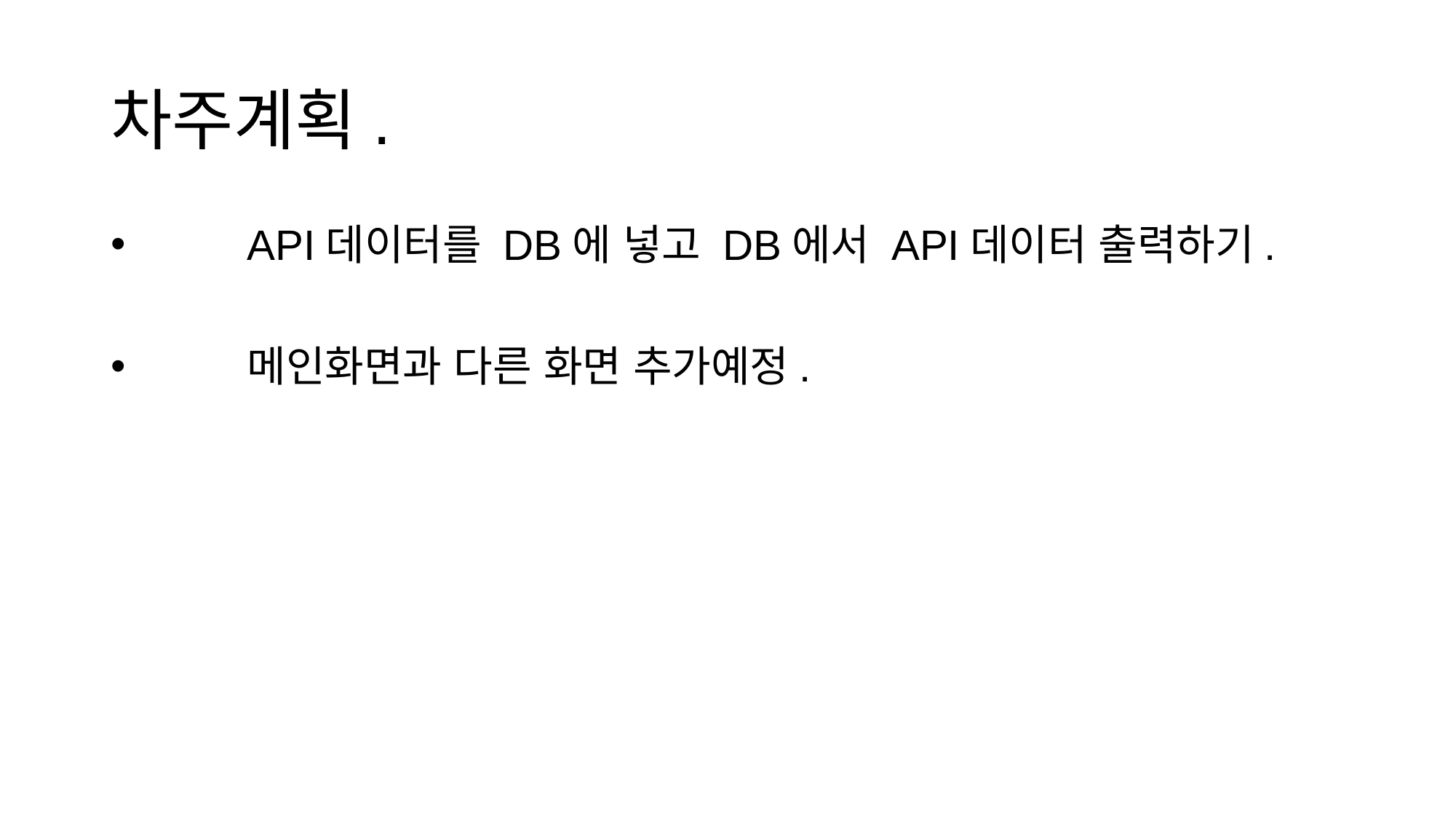

# 차주계획.
	API데이터를 DB에 넣고 DB에서 API데이터 출력하기.

	메인화면과 다른 화면 추가예정.